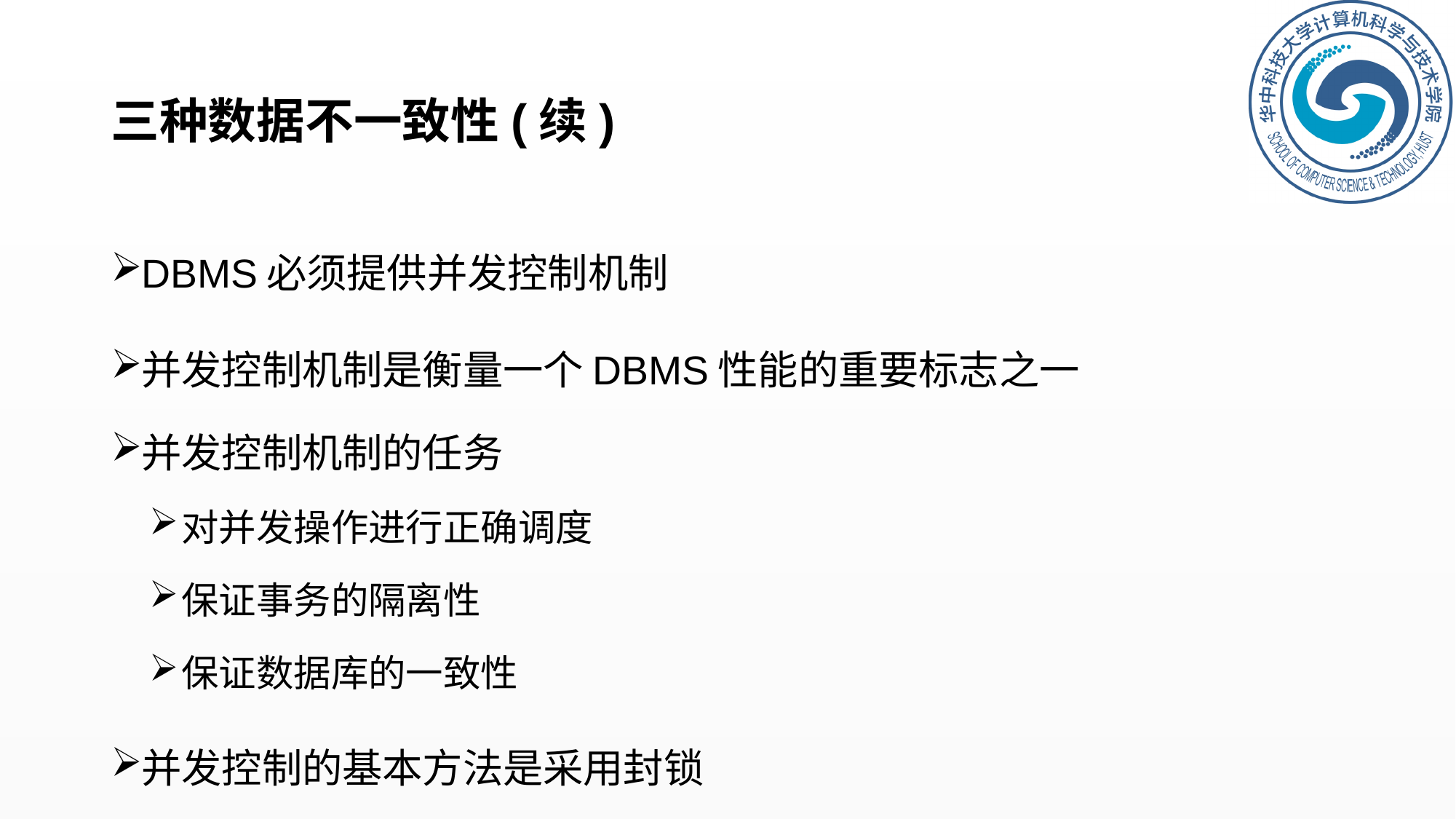

# 三种数据不一致性(续)
DBMS必须提供并发控制机制
并发控制机制是衡量一个DBMS性能的重要标志之一
并发控制机制的任务
对并发操作进行正确调度
保证事务的隔离性
保证数据库的一致性
并发控制的基本方法是采用封锁